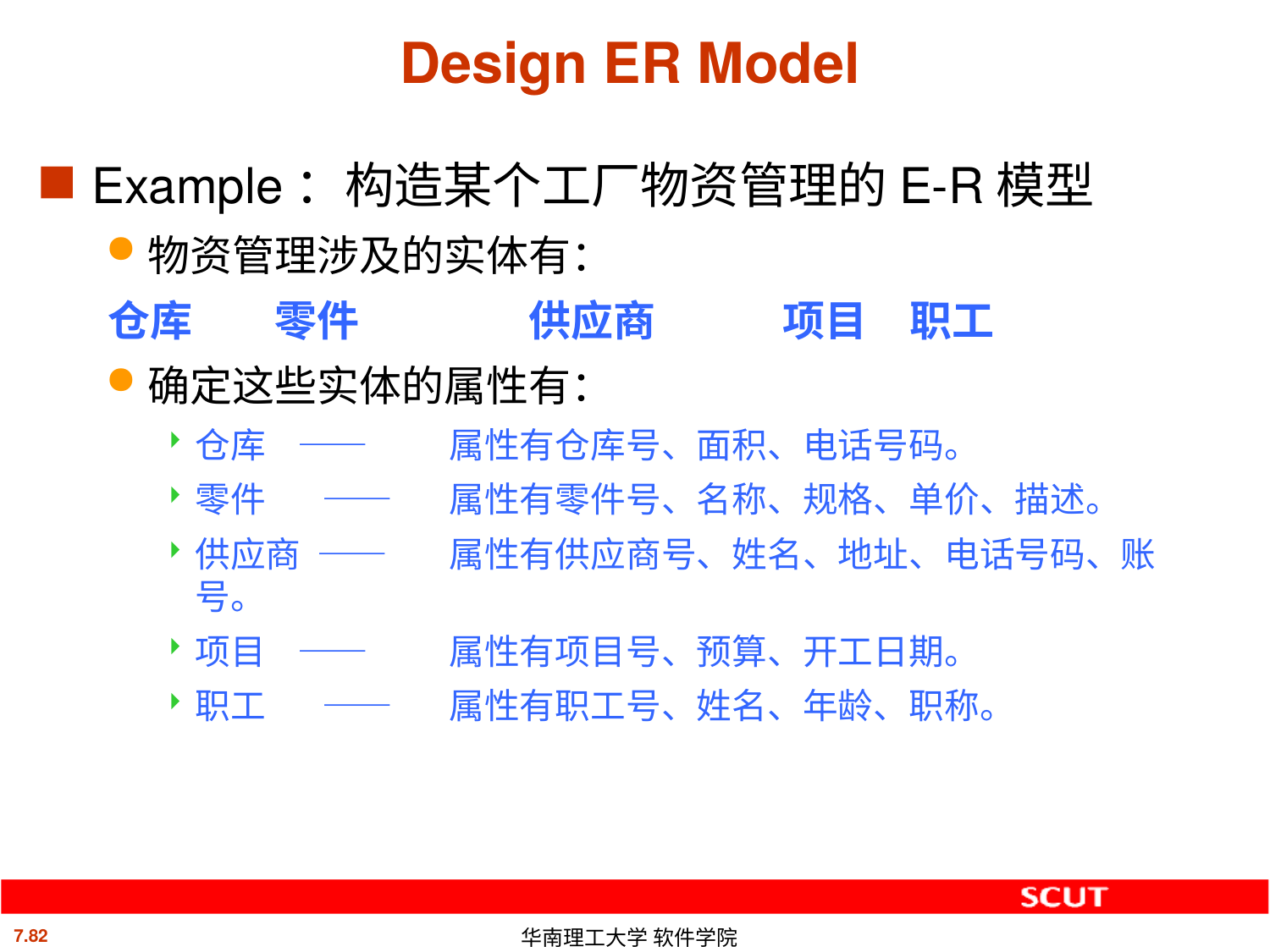

# Design ER Model
Example：构造某个工厂物资管理的E-R模型
物资管理涉及的实体有：
仓库	零件  		供应商  	项目    	职工
确定这些实体的属性有：
仓库    ——	属性有仓库号、面积、电话号码。
零件  	——	属性有零件号、名称、规格、单价、描述。
供应商  ——	属性有供应商号、姓名、地址、电话号码、账号。
项目    ——	属性有项目号、预算、开工日期。
职工  	——	属性有职工号、姓名、年龄、职称。